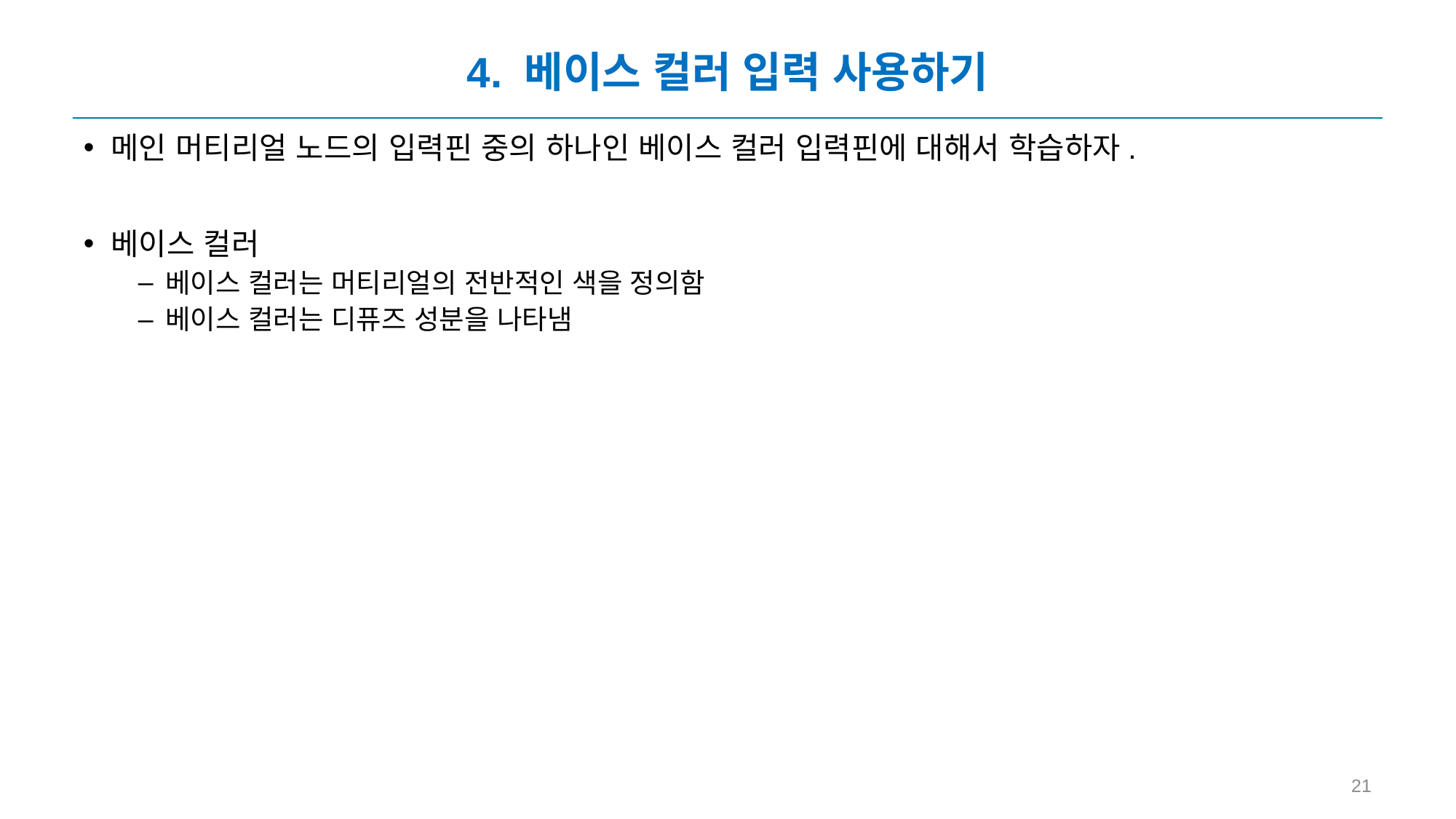

# 4. 베이스 컬러 입력 사용하기
메인 머티리얼 노드의 입력핀 중의 하나인 베이스 컬러 입력핀에 대해서 학습하자.

베이스 컬러
베이스 컬러는 머티리얼의 전반적인 색을 정의함
베이스 컬러는 디퓨즈 성분을 나타냄

21